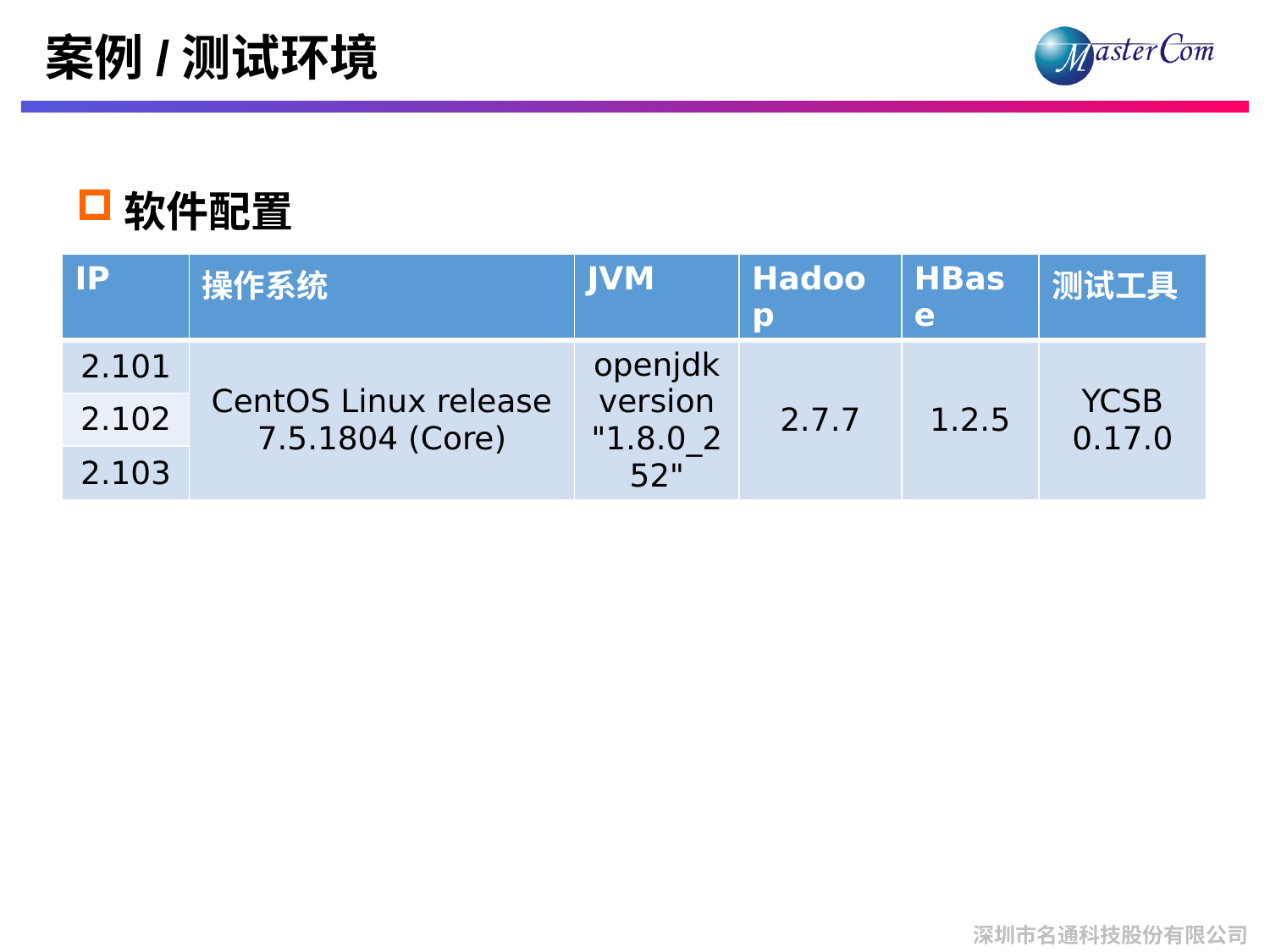

# 案例/测试环境
软件配置
| IP | 操作系统 | JVM | Hadoop | HBase | 测试工具 |
| --- | --- | --- | --- | --- | --- |
| 2.101 | CentOS Linux release 7.5.1804 (Core) | openjdk version "1.8.0\_252" | 2.7.7 | 1.2.5 | YCSB 0.17.0 |
| 2.102 |  |  |  |  |  |
| 2.103 |  |  |  |  |  |